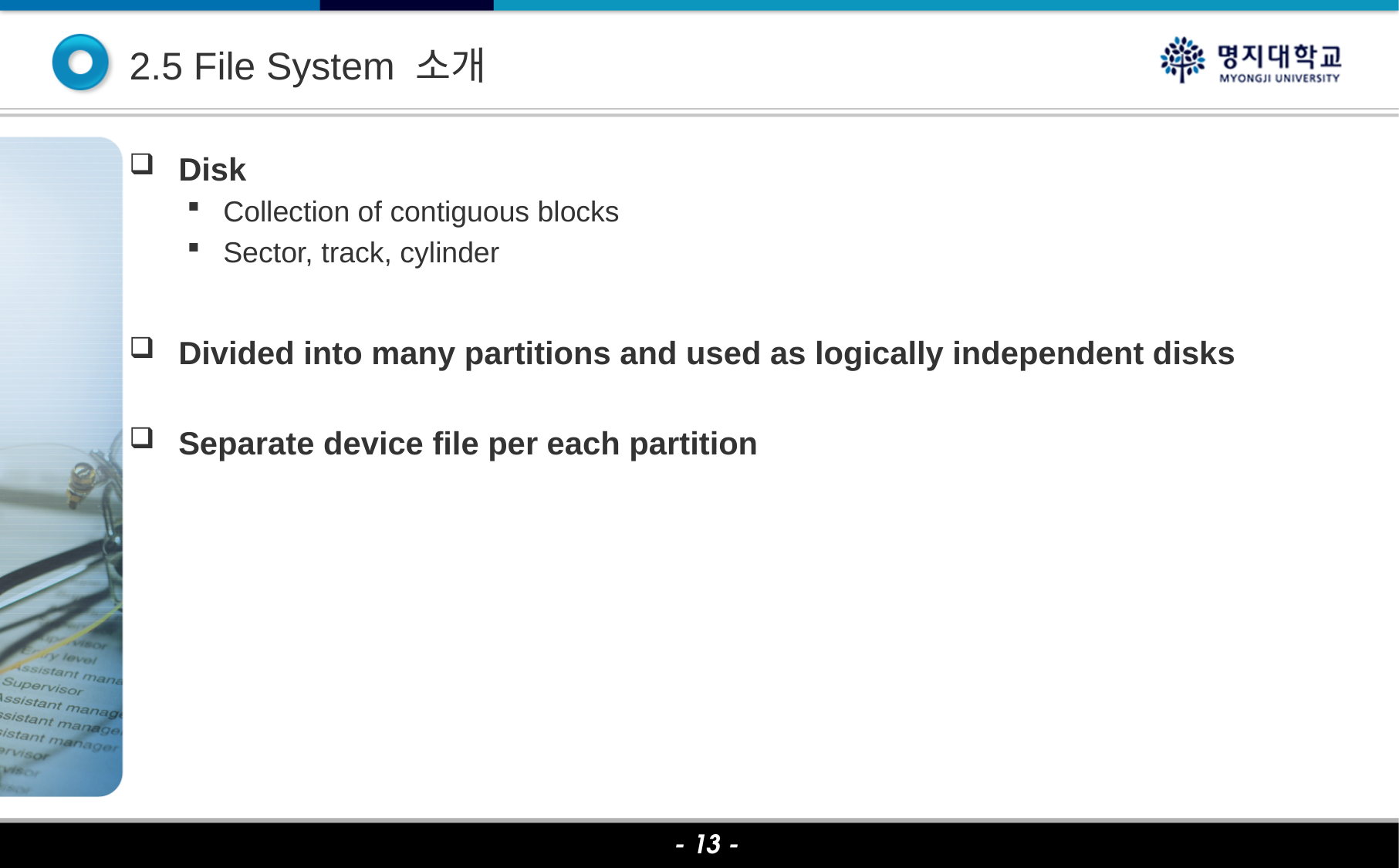

2.5 File System 소개
Disk
Collection of contiguous blocks
Sector, track, cylinder

Divided into many partitions and used as logically independent disks

Separate device file per each partition
- 13 -